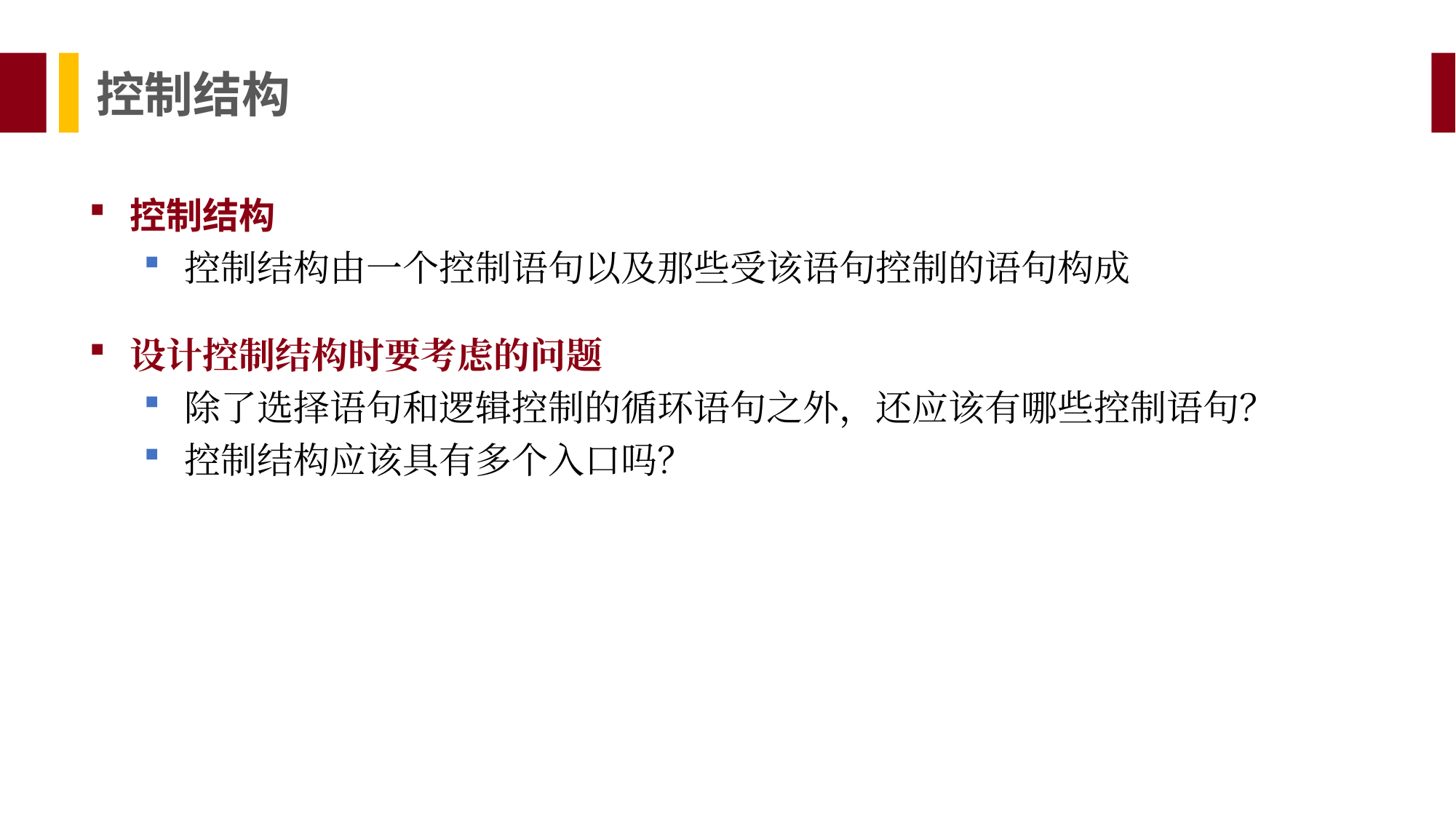

控制结构
控制结构
控制结构由一个控制语句以及那些受该语句控制的语句构成
设计控制结构时要考虑的问题
除了选择语句和逻辑控制的循环语句之外，还应该有哪些控制语句？
控制结构应该具有多个入口吗？